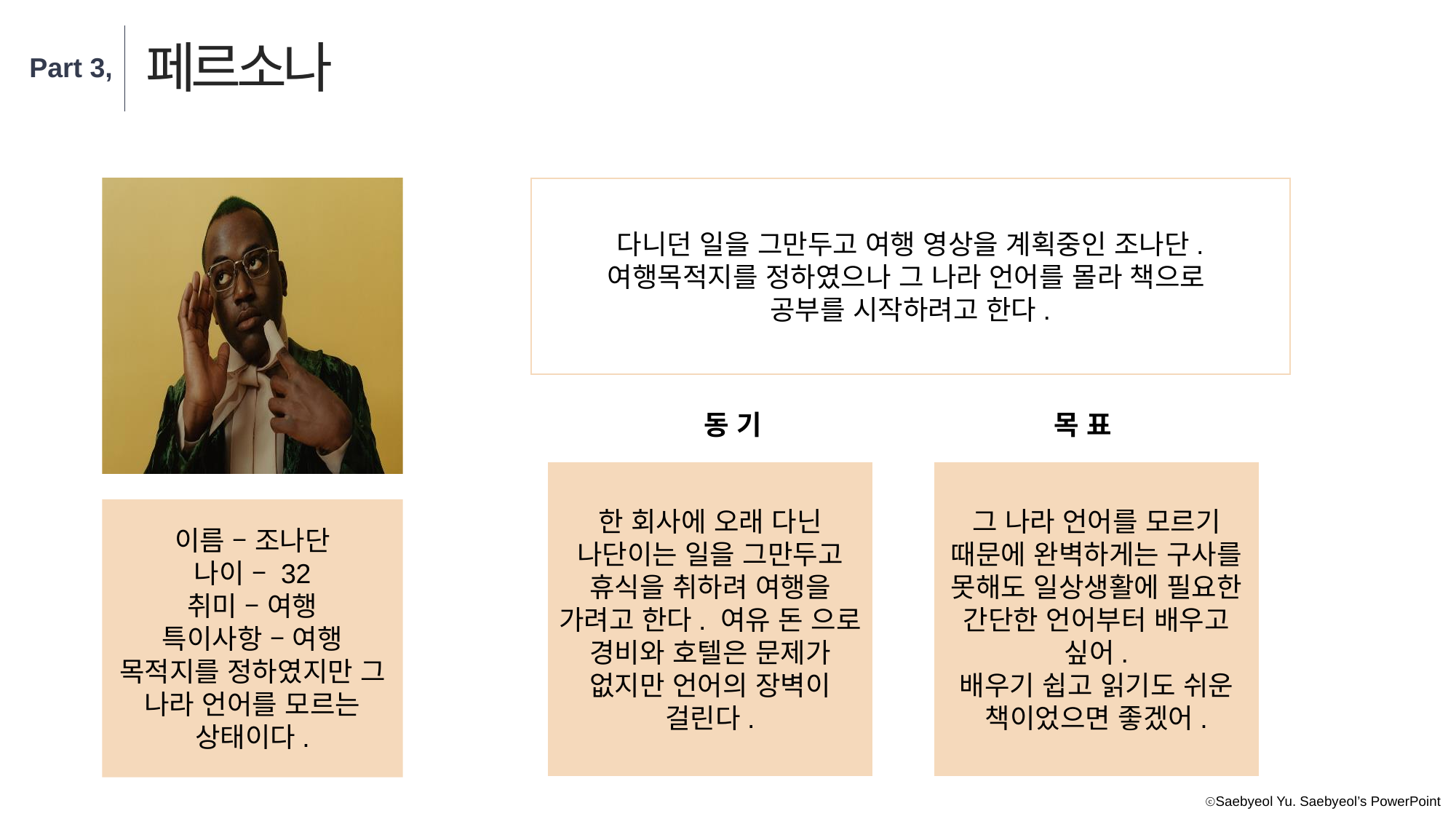

페르소나
Part 3,
다니던 일을 그만두고 여행 영상을 계획중인 조나단.
여행목적지를 정하였으나 그 나라 언어를 몰라 책으로
공부를 시작하려고 한다.

동 기
목 표
그 나라 언어를 모르기 때문에 완벽하게는 구사를 못해도 일상생활에 필요한 간단한 언어부터 배우고 싶어.
배우기 쉽고 읽기도 쉬운 책이었으면 좋겠어.
한 회사에 오래 다닌 나단이는 일을 그만두고 휴식을 취하려 여행을 가려고 한다. 여유 돈 으로 경비와 호텔은 문제가 없지만 언어의 장벽이 걸린다.
이름 – 조나단
나이 – 32
취미 – 여행
특이사항 – 여행 목적지를 정하였지만 그 나라 언어를 모르는 상태이다.